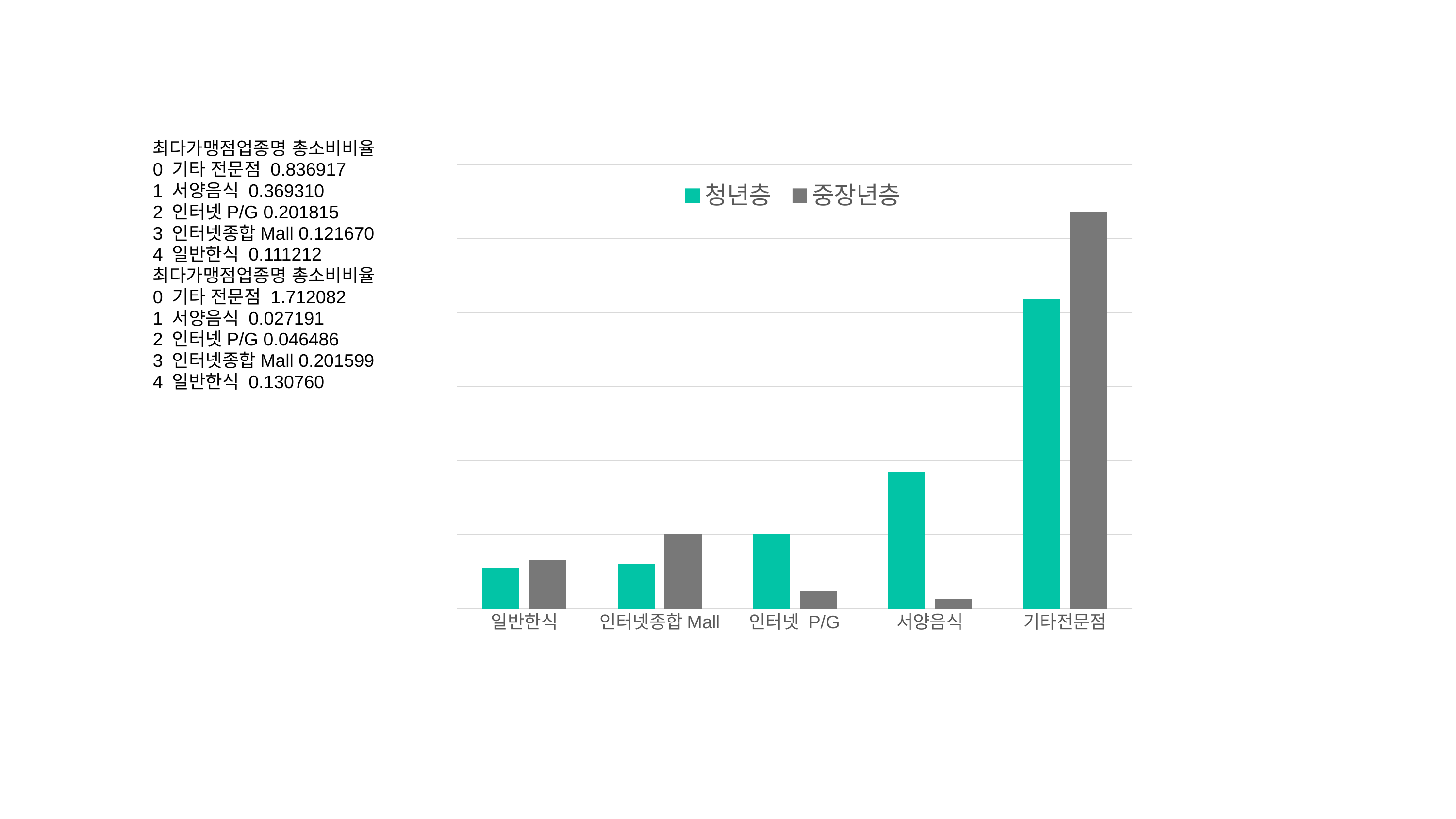

최다가맹점업종명 총소비비율
0 기타 전문점 0.836917
1 서양음식 0.369310
2 인터넷P/G 0.201815
3 인터넷종합Mall 0.121670
4 일반한식 0.111212
최다가맹점업종명 총소비비율
0 기타 전문점 1.712082
1 서양음식 0.027191
2 인터넷P/G 0.046486
3 인터넷종합Mall 0.201599
4 일반한식 0.130760

### Chart

| Category | 청년층 | 중장년층 |
|---|---|---|
| 일반한식 | 0.111212 | 0.13076 |
| 인터넷종합Mall | 0.12167 | 0.201599 |
| 인터넷 P/G | 0.201815 | 0.046486 |
| 서양음식 | 0.36931 | 0.027191 |
| 기타전문점 | 0.836917 | 1.0712082 |